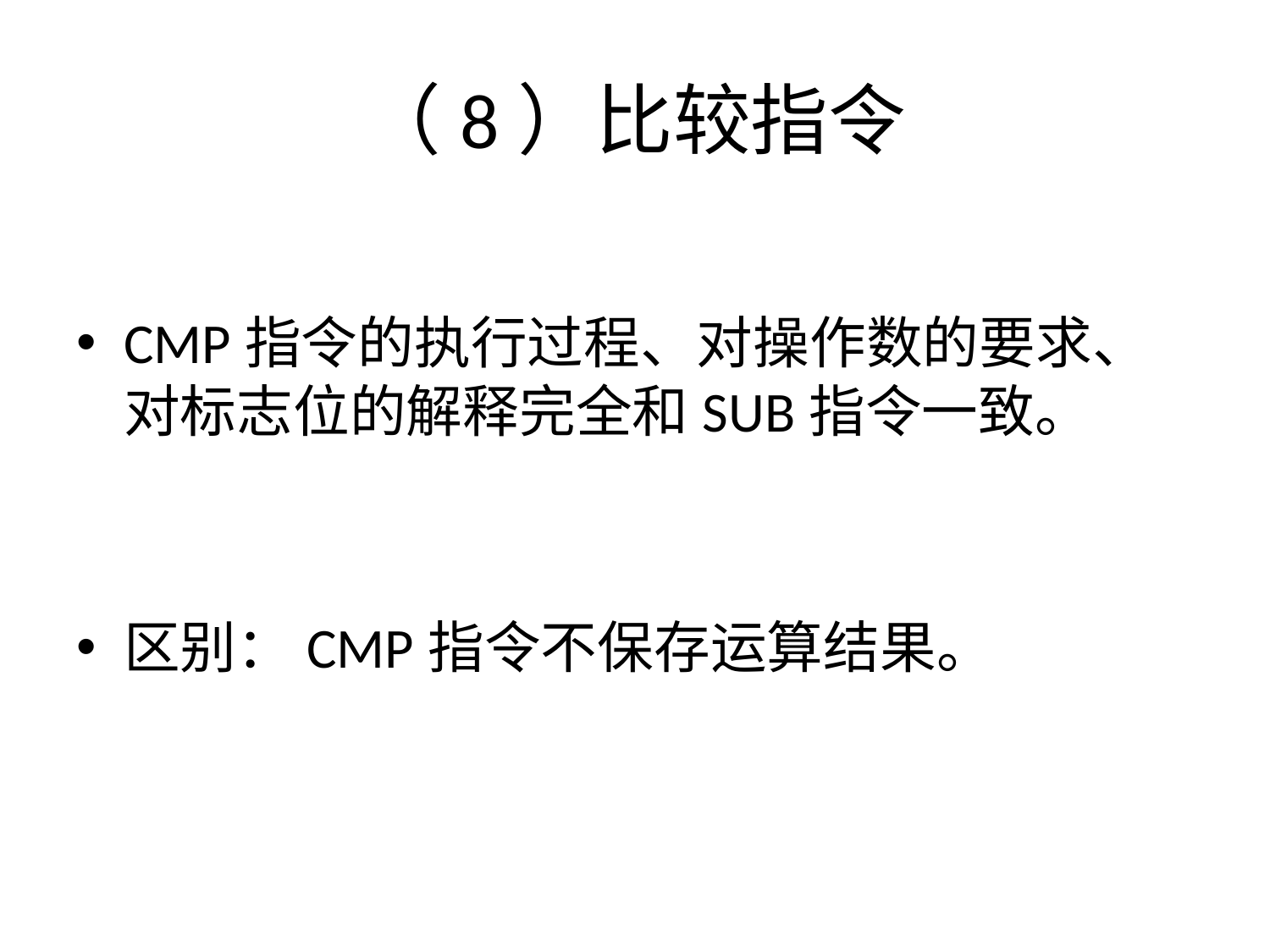

# （8）比较指令

CMP指令的执行过程、对操作数的要求、对标志位的解释完全和SUB指令一致。

区别：CMP指令不保存运算结果。